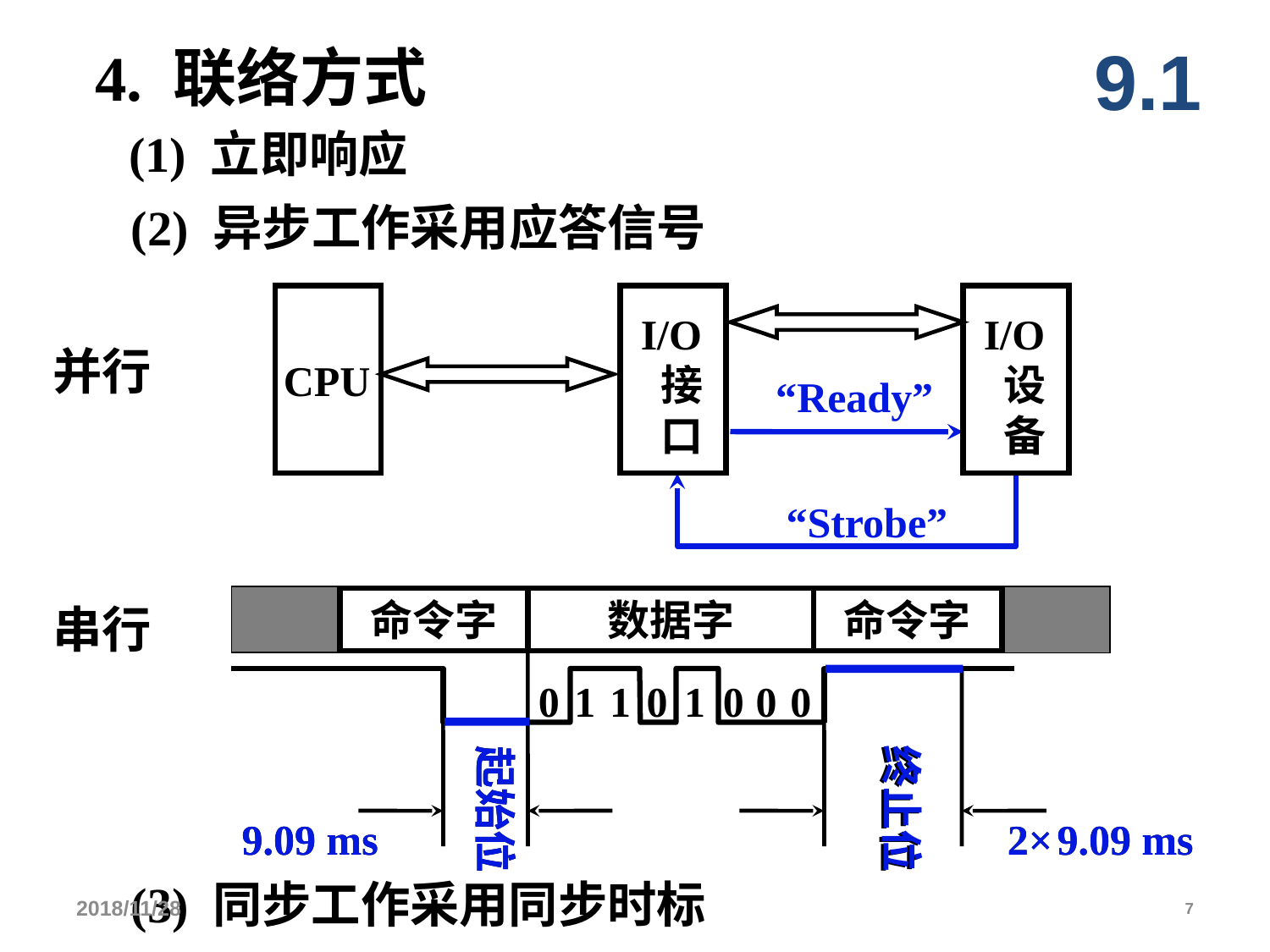

9.1
4. 联络方式
(1) 立即响应
(2) 异步工作采用应答信号

CPU

I/O
 接
 口

I/O
 设
 备

并行
“Ready”

“Strobe”

命令字
数据字
命令字

0

1
1
0
1
0
0
0

起始位
终止位
2× 9.09 ms
9.09 ms

串行

终止位
起始位
9.09 ms
2× 9.09 ms
(3) 同步工作采用同步时标
2018/11/28
7